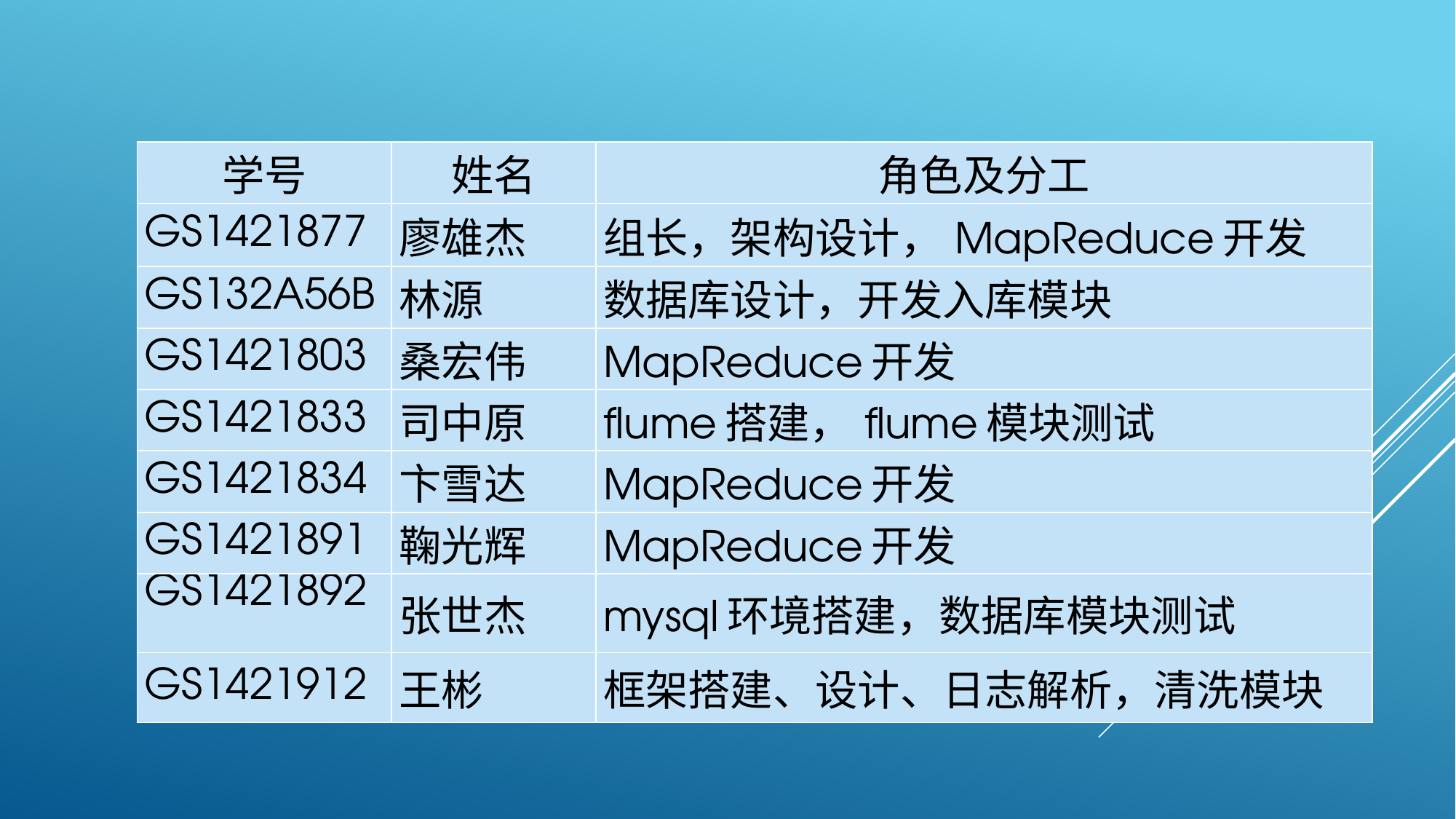

| 学号 | 姓名 | 角色及分工 |
| --- | --- | --- |
| GS1421877 | 廖雄杰 | 组长，架构设计，MapReduce开发 |
| GS132A56B | 林源 | 数据库设计，开发入库模块 |
| GS1421803 | 桑宏伟 | MapReduce开发 |
| GS1421833 | 司中原 | flume搭建，flume模块测试 |
| GS1421834 | 卞雪达 | MapReduce开发 |
| GS1421891 | 鞠光辉 | MapReduce开发 |
| GS1421892 | 张世杰 | mysql环境搭建，数据库模块测试 |
| GS1421912 | 王彬 | 框架搭建、设计、日志解析，清洗模块 |